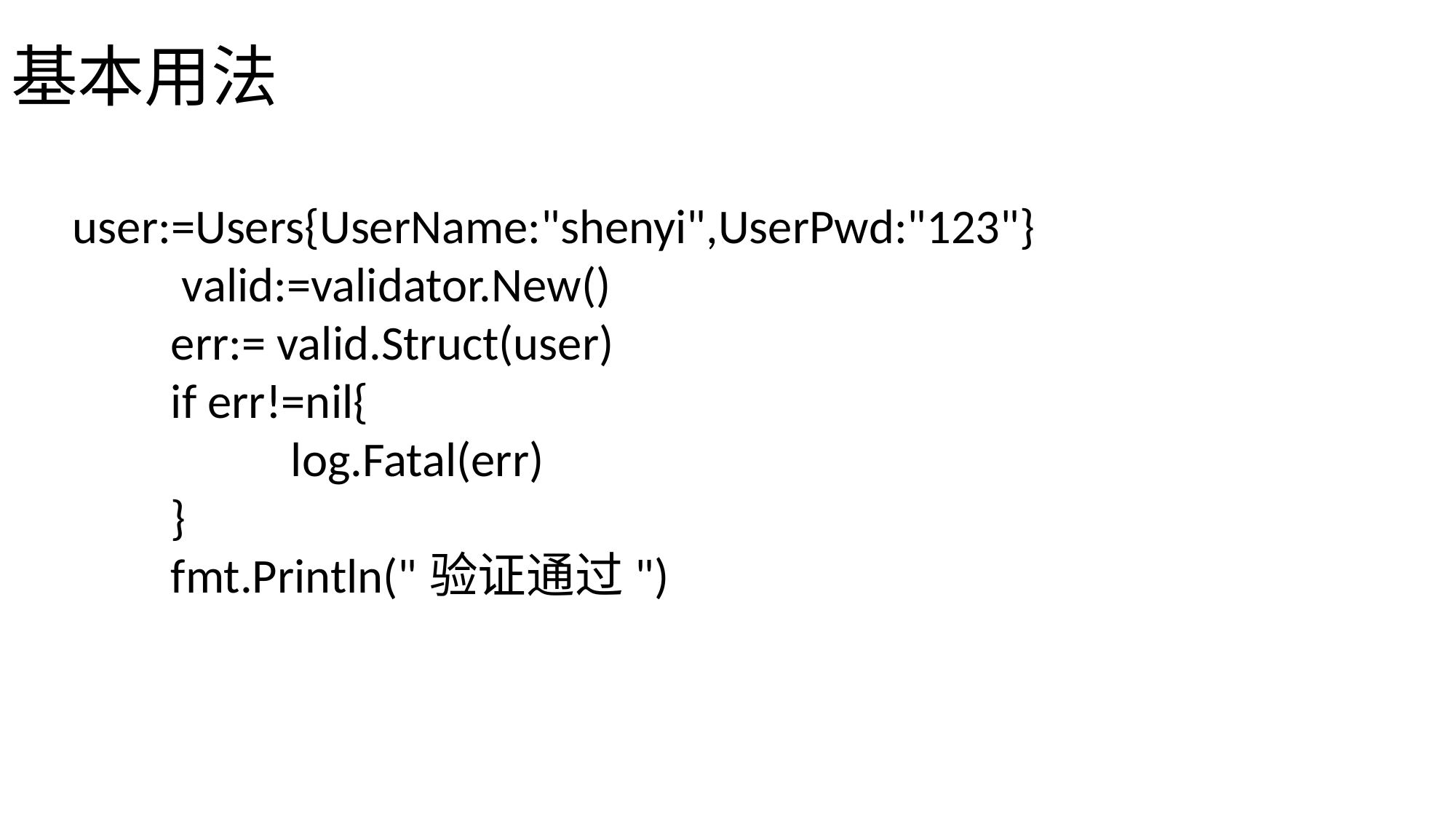

# 基本用法
 user:=Users{UserName:"shenyi",UserPwd:"123"}
	 valid:=validator.New()
	err:= valid.Struct(user)
	if err!=nil{
		 log.Fatal(err)
	}
	fmt.Println("验证通过")